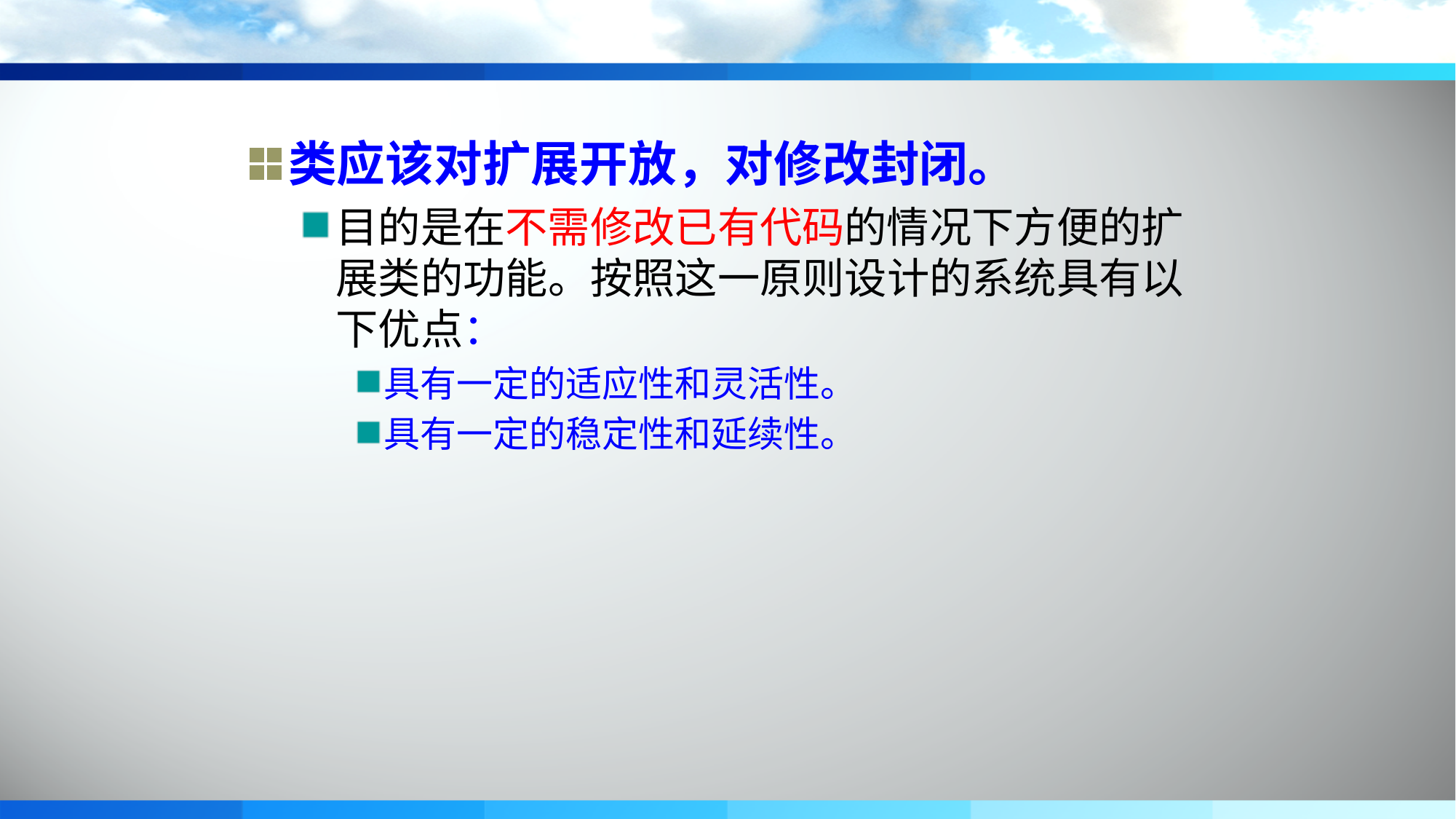

类应该对扩展开放，对修改封闭。
目的是在不需修改已有代码的情况下方便的扩展类的功能。按照这一原则设计的系统具有以下优点：
具有一定的适应性和灵活性。
具有一定的稳定性和延续性。